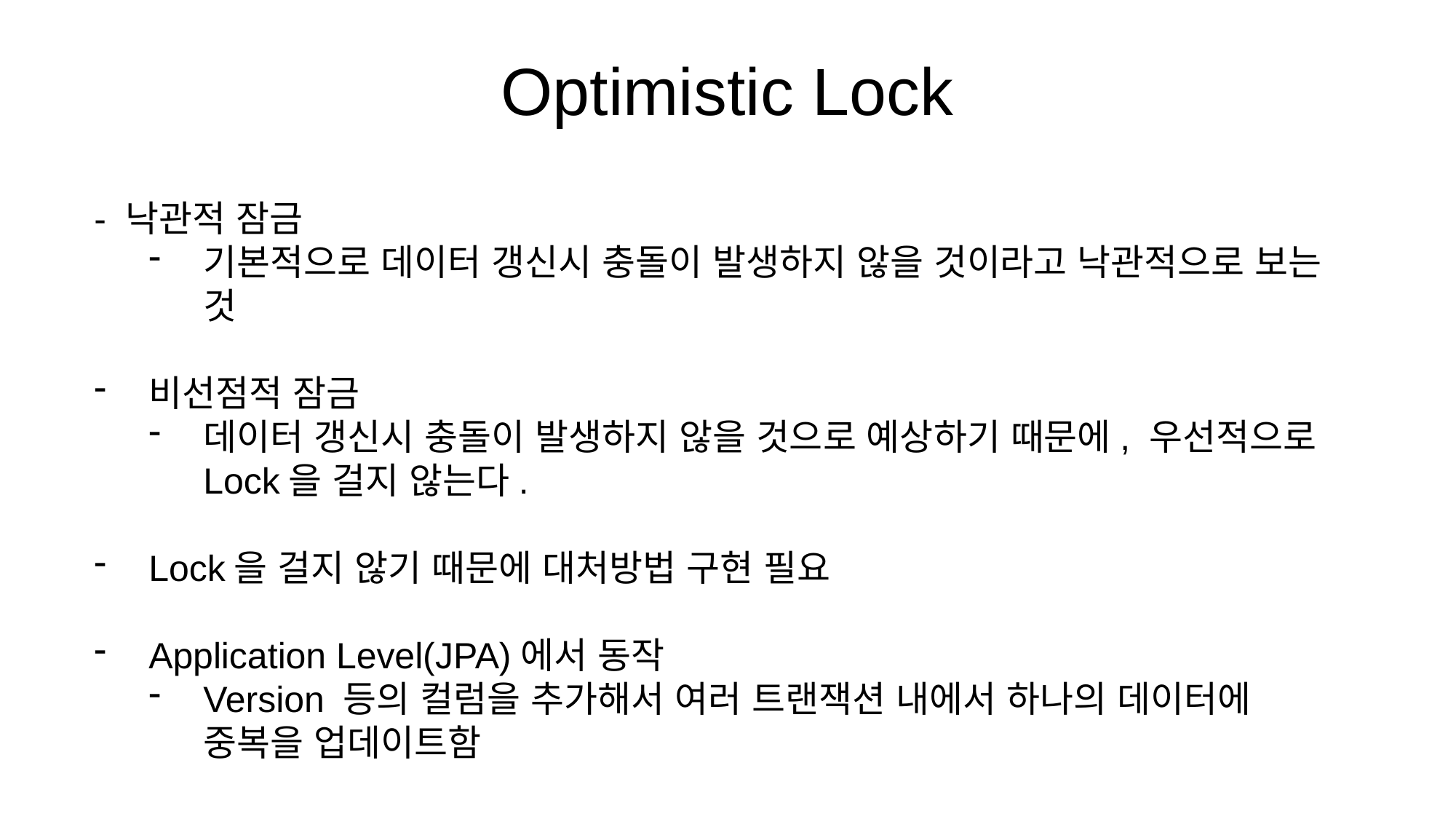

# Optimistic Lock
- 낙관적 잠금
기본적으로 데이터 갱신시 충돌이 발생하지 않을 것이라고 낙관적으로 보는 것

비선점적 잠금
데이터 갱신시 충돌이 발생하지 않을 것으로 예상하기 때문에, 우선적으로 Lock을 걸지 않는다.

Lock을 걸지 않기 때문에 대처방법 구현 필요

Application Level(JPA)에서 동작
Version 등의 컬럼을 추가해서 여러 트랜잭션 내에서 하나의 데이터에 중복을 업데이트함